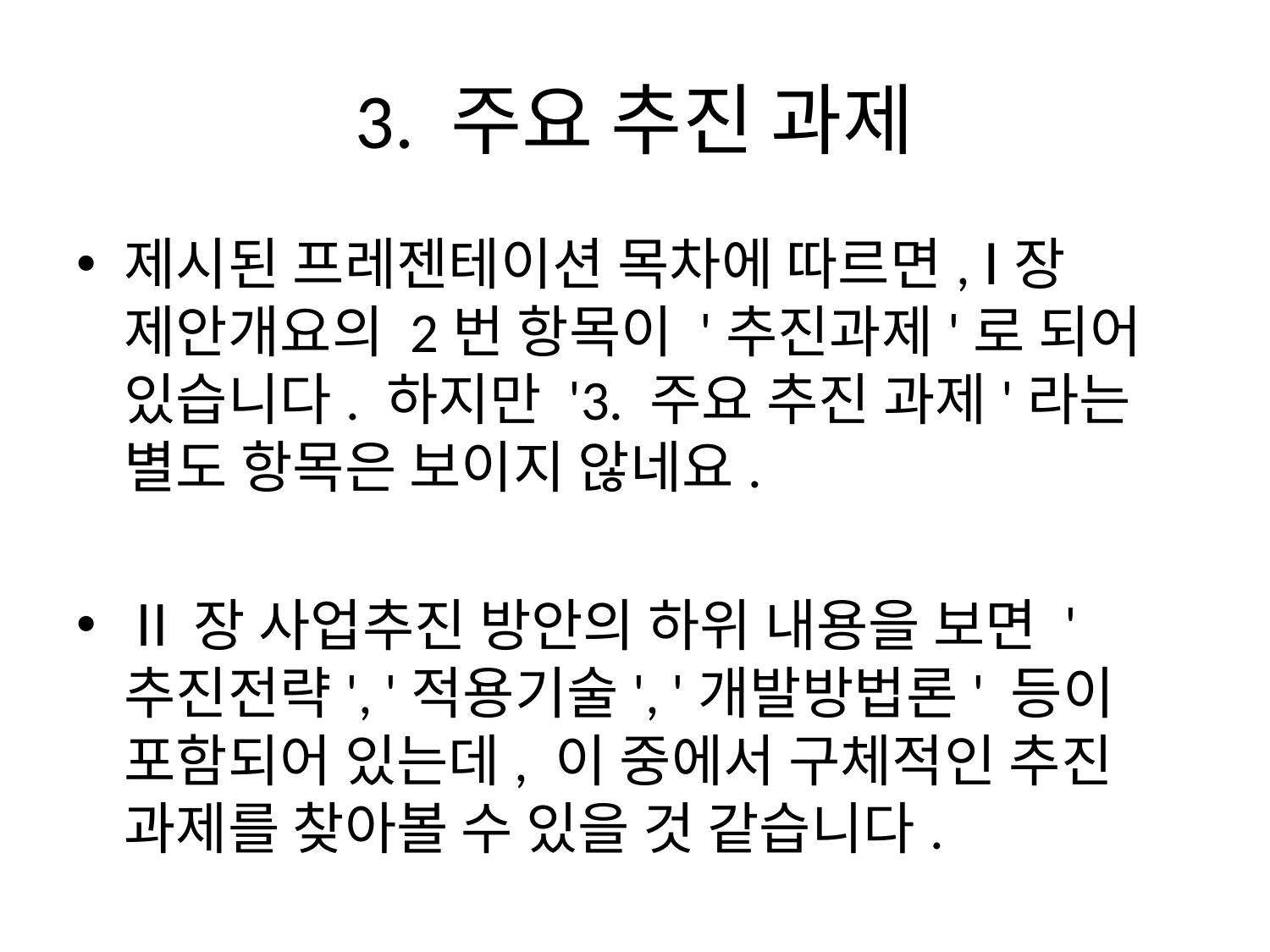

# 3. 주요 추진 과제
제시된 프레젠테이션 목차에 따르면, Ⅰ장 제안개요의 2번 항목이 '추진과제'로 되어 있습니다. 하지만 '3. 주요 추진 과제'라는 별도 항목은 보이지 않네요.

Ⅱ장 사업추진 방안의 하위 내용을 보면 '추진전략', '적용기술', '개발방법론' 등이 포함되어 있는데, 이 중에서 구체적인 추진 과제를 찾아볼 수 있을 것 같습니다.

하지만 프레젠테이션 목차만으로는 구체적인 추진과제 내용을 알기 어려우므로, '3. 주요 추진 과제'를 어떻게 설명할지 명확한 내용을 작성해드리기는 어렵습니다. 해당 항목의 상세 내용이 있다면 좀 더 구체적으로 답변 드릴 수 있을 것 같네요.